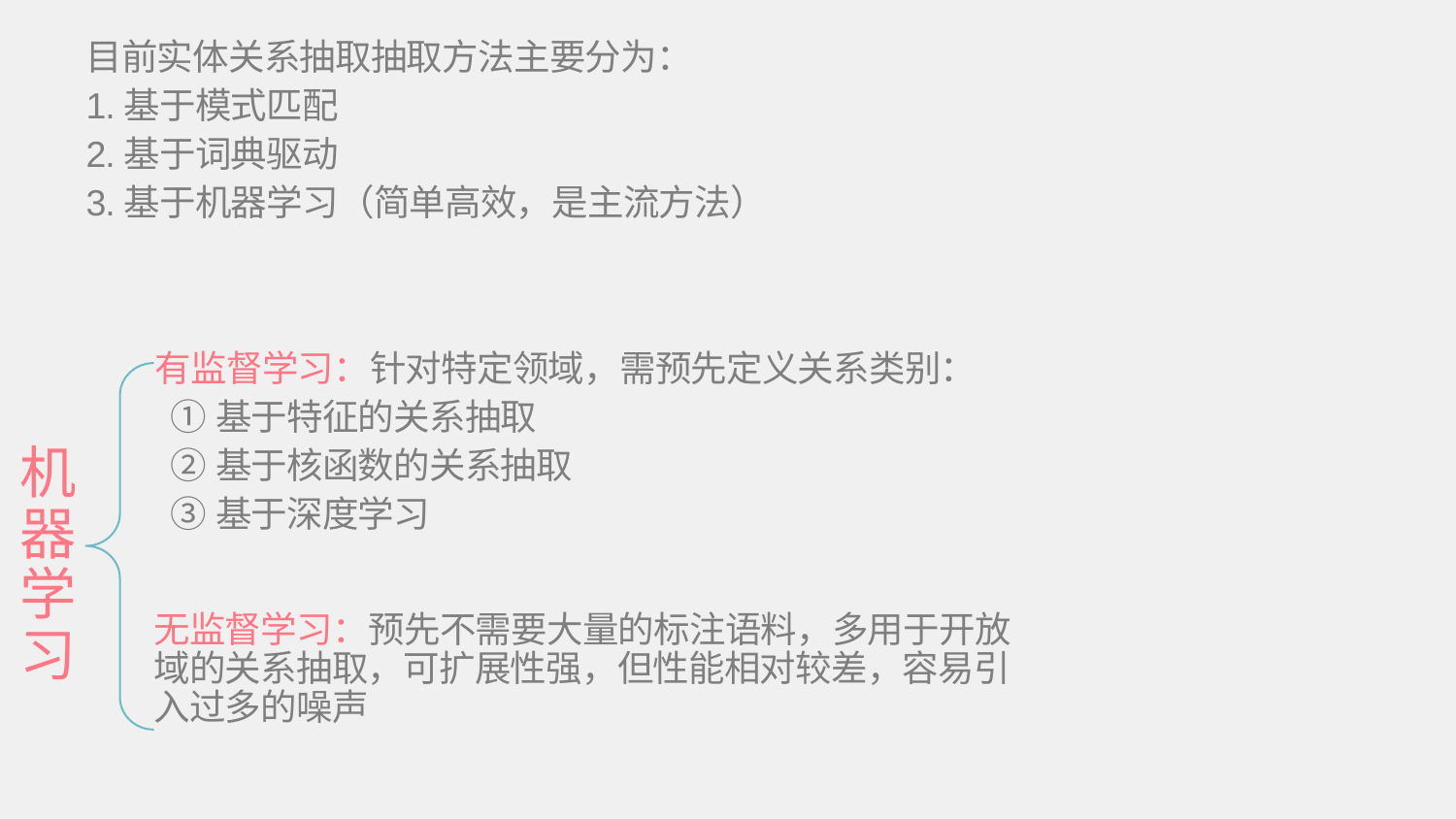

目前实体关系抽取抽取方法主要分为：
1.基于模式匹配
2.基于词典驱动
3.基于机器学习（简单高效，是主流方法）
有监督学习：针对特定领域，需预先定义关系类别：
  ①基于特征的关系抽取
  ②基于核函数的关系抽取
  ③基于深度学习

机器学习
无监督学习：预先不需要大量的标注语料，多用于开放域的关系抽取，可扩展性强，但性能相对较差，容易引入过多的噪声